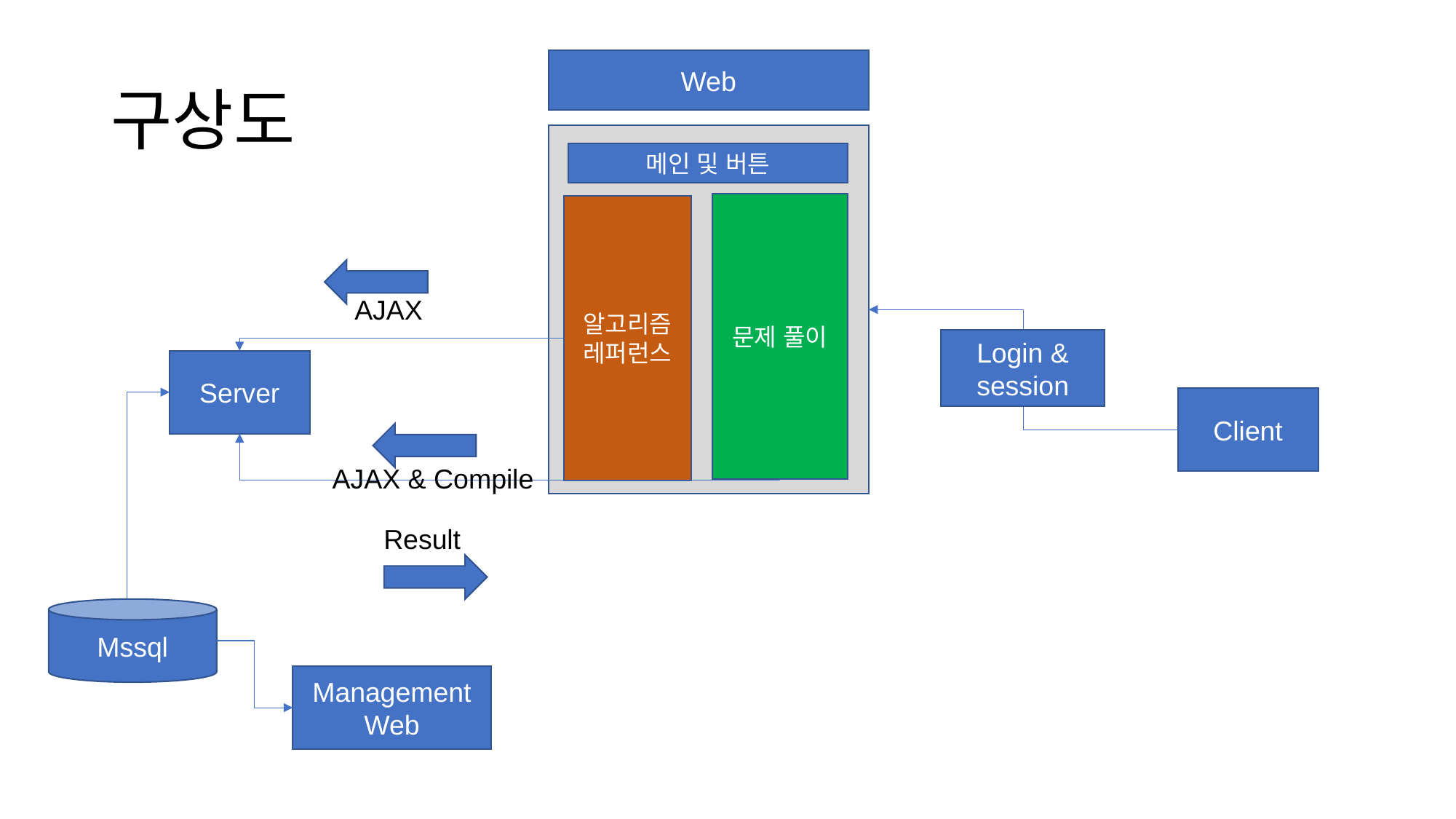

# 구상도
Web

메인 및 버튼
문제 풀이
알고리즘
레퍼런스

AJAX
Login & session
Server
Client

AJAX & Compile
Result

Mssql
Management Web